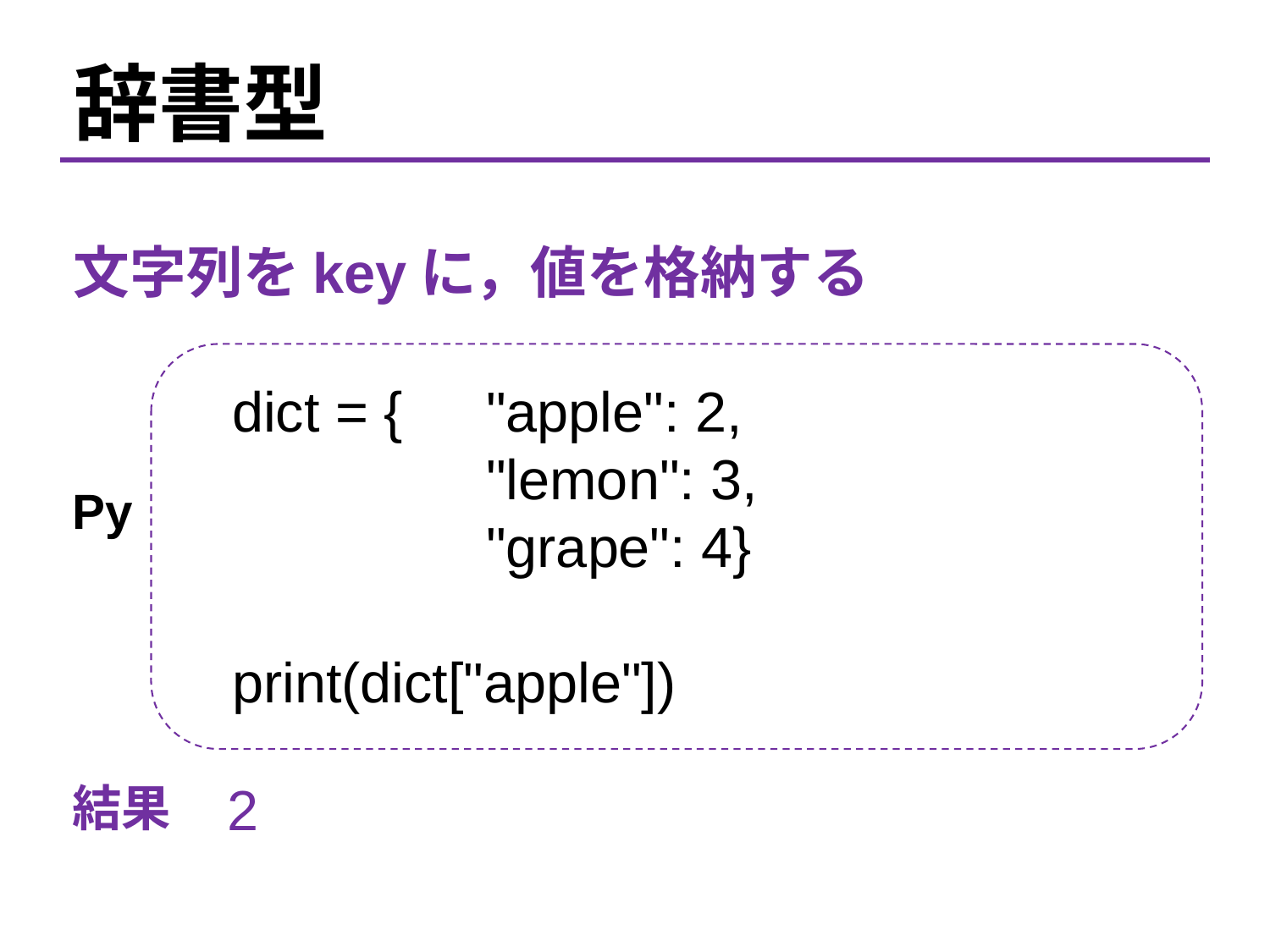

辞書型
文字列をkeyに，値を格納する

dict = {	"apple": 2,
		"lemon": 3,
		"grape": 4}

print(dict["apple"])
Py
2
結果